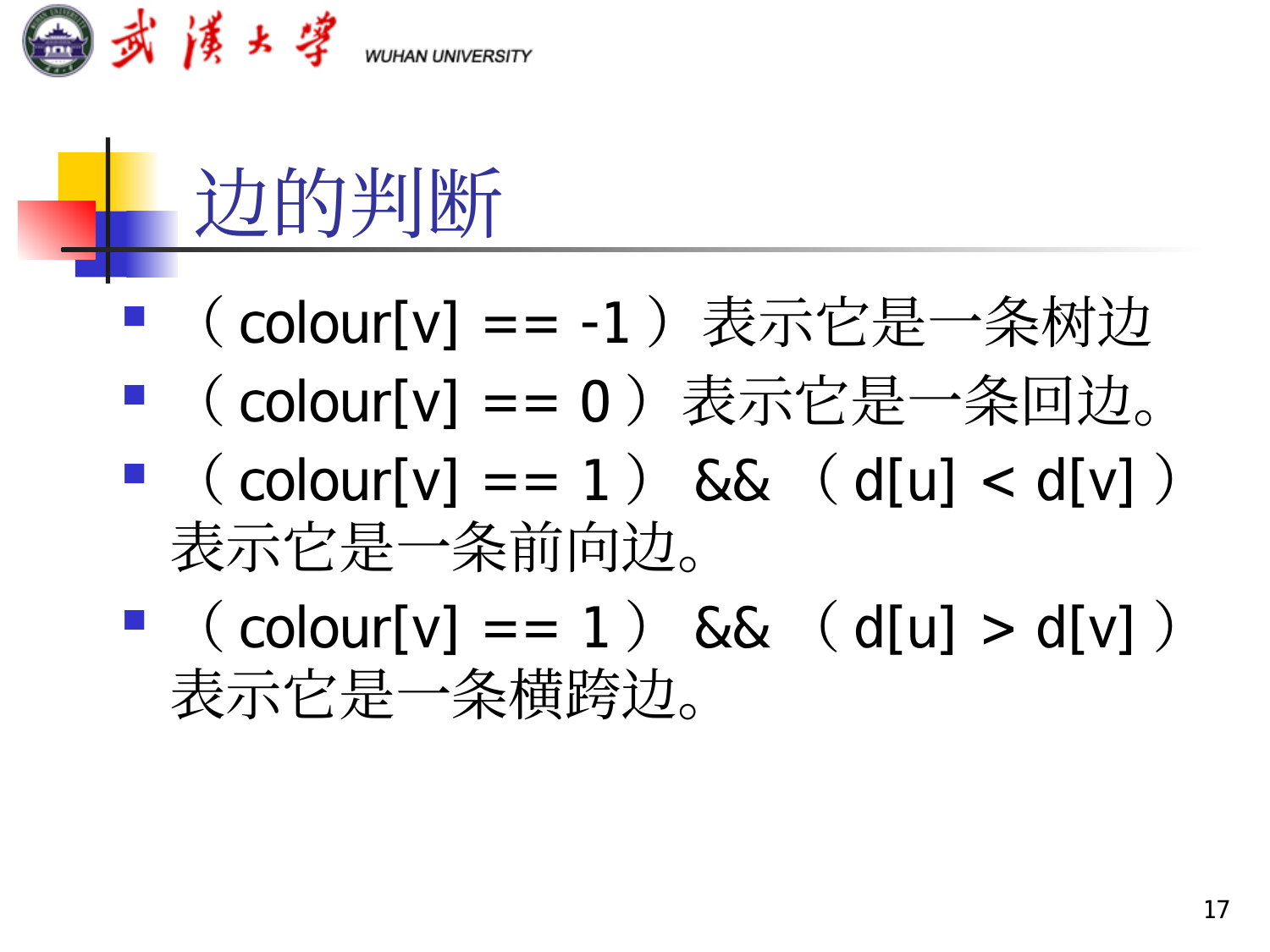

边的判断
（colour[v] == -1）表示它是一条树边
（colour[v] == 0）表示它是一条回边。
（colour[v] == 1）&&（d[u] < d[v]）表示它是一条前向边。
（colour[v] == 1）&&（d[u] > d[v]）表示它是一条横跨边。

17